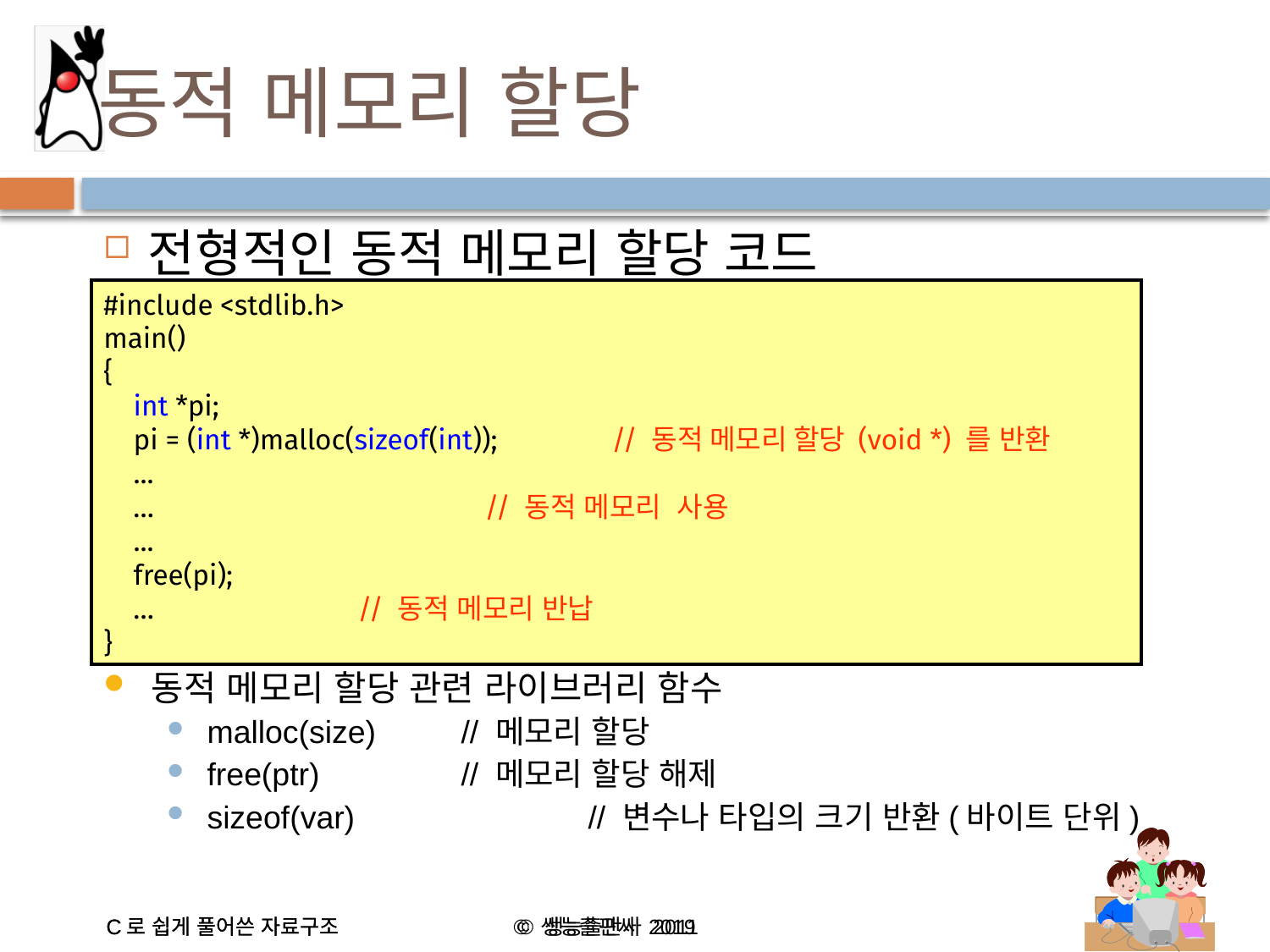

# 동적 메모리 할당
전형적인 동적 메모리 할당 코드
#include <stdlib.h>
main()
{
    int *pi;
    pi = (int *)malloc(sizeof(int)); 	// 동적 메모리 할당 (void *) 를 반환
    ...
    …			// 동적 메모리  사용
    ...
    free(pi);
    …		// 동적 메모리 반납
}
동적 메모리 할당 관련 라이브러리 함수
malloc(size)	// 메모리 할당
free(ptr)		// 메모리 할당 해제
sizeof(var)		// 변수나 타입의 크기 반환(바이트 단위)